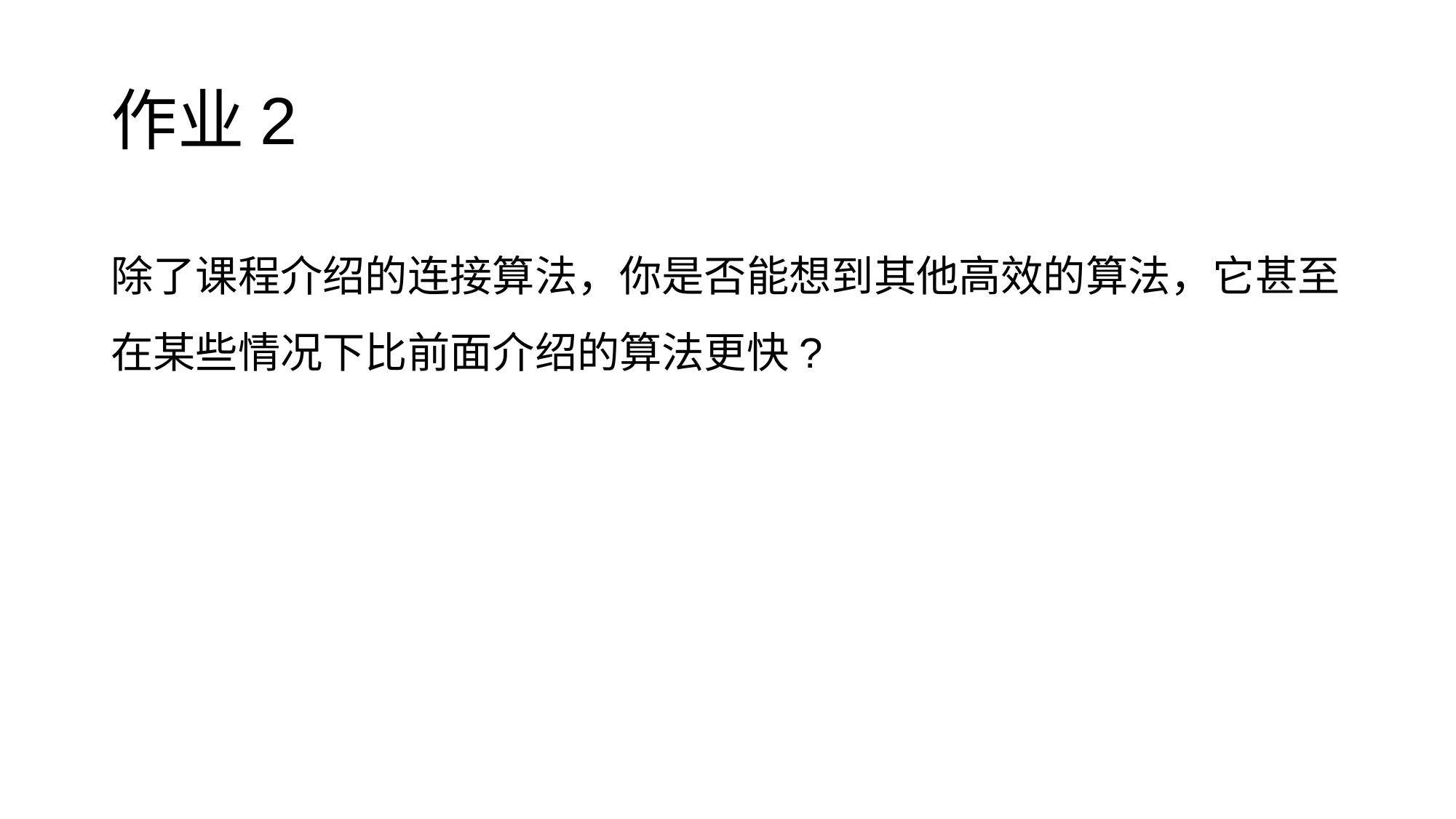

# 作业2
除了课程介绍的连接算法，你是否能想到其他高效的算法，它甚至在某些情况下比前面介绍的算法更快?